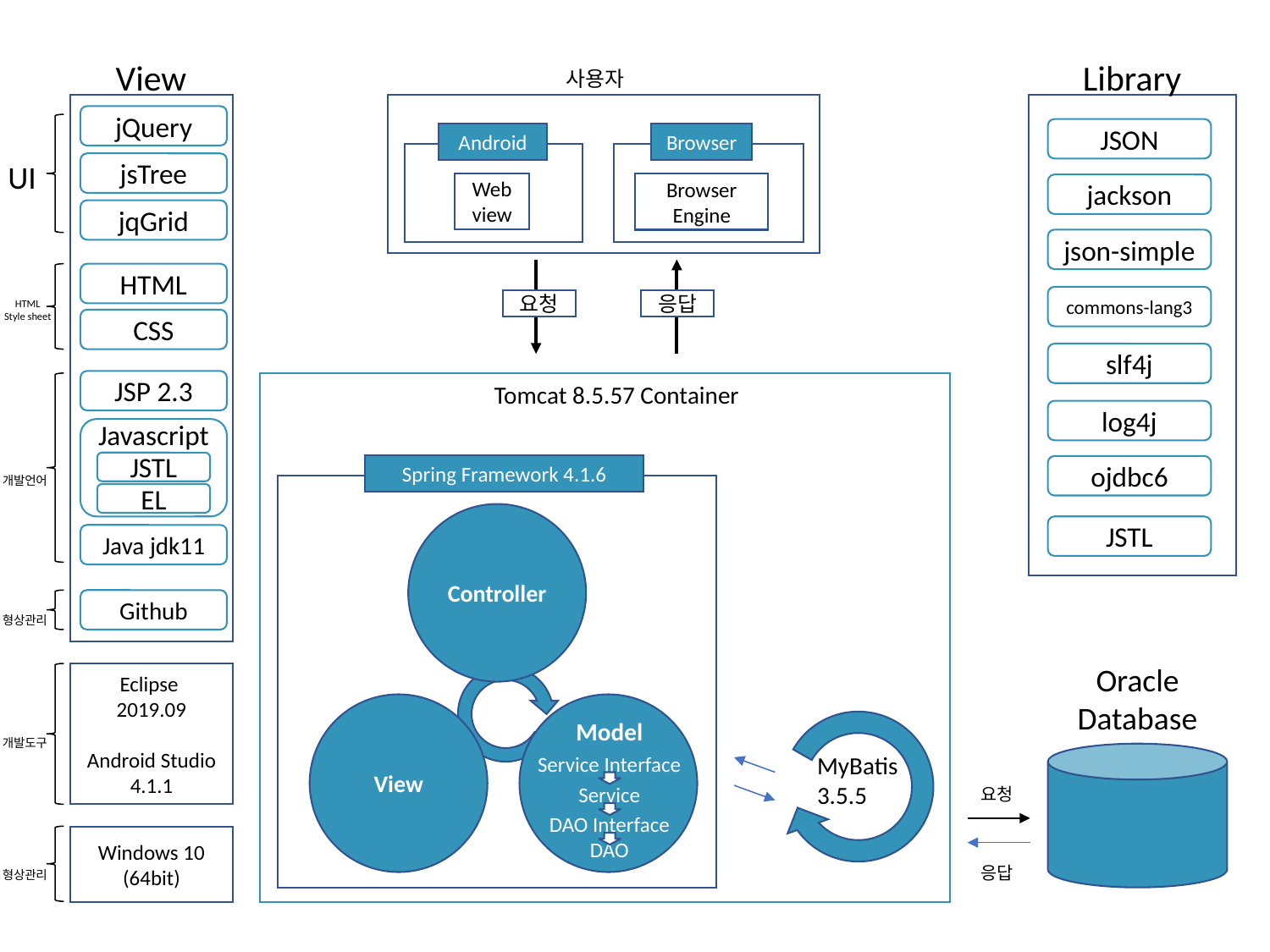

View
Library
사용자

jQuery

JSON
Android
Browser

UI
jsTree
Web view
Browser Engine
jackson
jqGrid
json-simple

HTML
commons-lang3
요청
응답
HTML
Style sheet
CSS
slf4j
JSP 2.3

Tomcat 8.5.57 Container
log4j
Javascript

JSTL
Spring Framework 4.1.6
ojdbc6
개발언어

EL
Controller
JSTL
Java jdk11
Github

형상관리
Oracle
Database

Eclipse
2019.09

Android Studio
4.1.1
View

Model
Service Interface
Service
DAO Interface
DAO
개발도구
MyBatis
3.5.5

요청

Windows 10 (64bit)

응답
형상관리